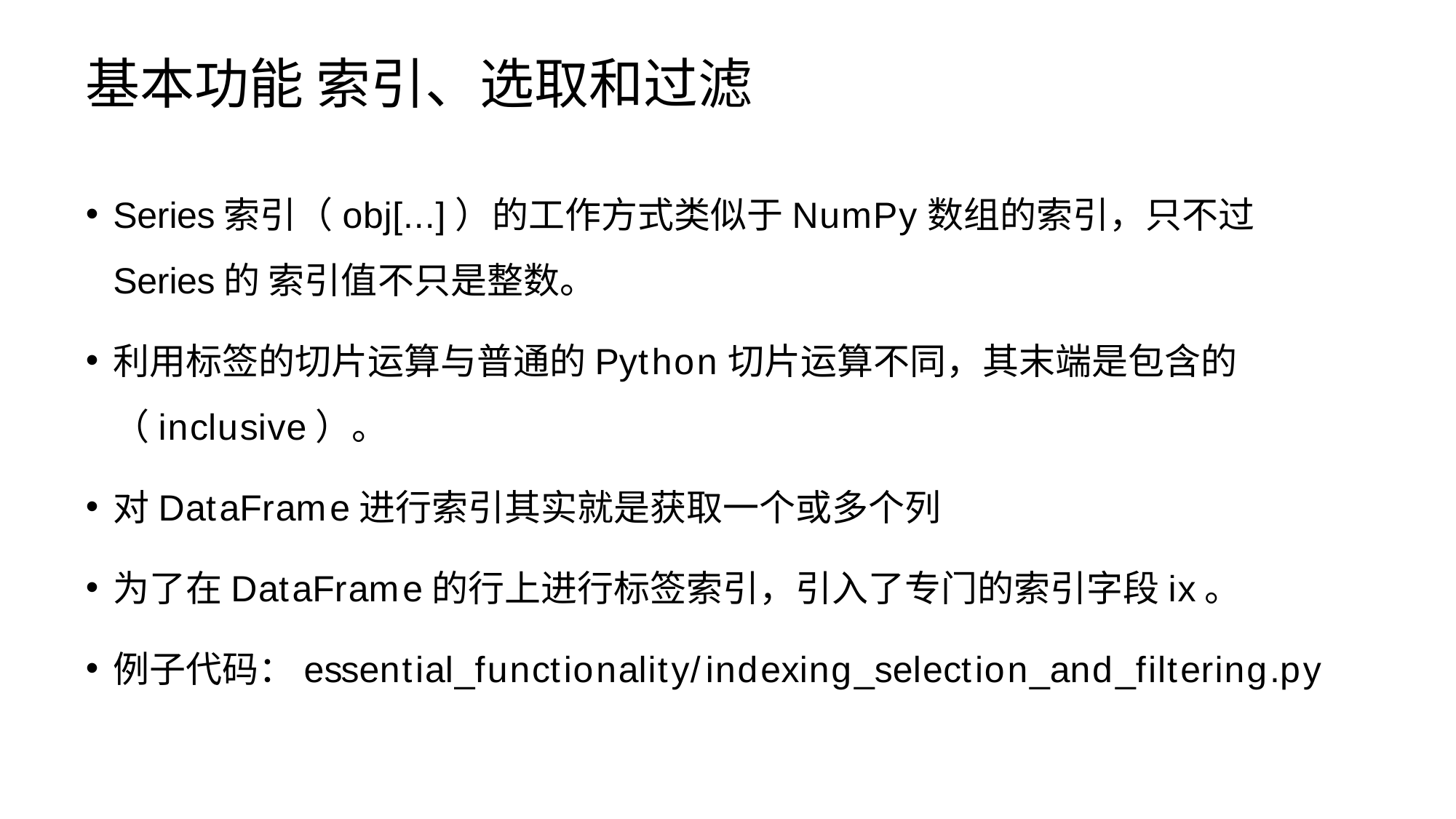

# 基本功能 索引、选取和过滤
Series索引（obj[...]）的工作方式类似于NumPy数组的索引，只不过Series的 索引值不只是整数。
利用标签的切片运算与普通的Python切片运算不同，其末端是包含的
（inclusive）。
对DataFrame进行索引其实就是获取一个或多个列
为了在DataFrame的行上进行标签索引，引入了专门的索引字段ix。
例子代码：essential_functionality/indexing_selection_and_filtering.py